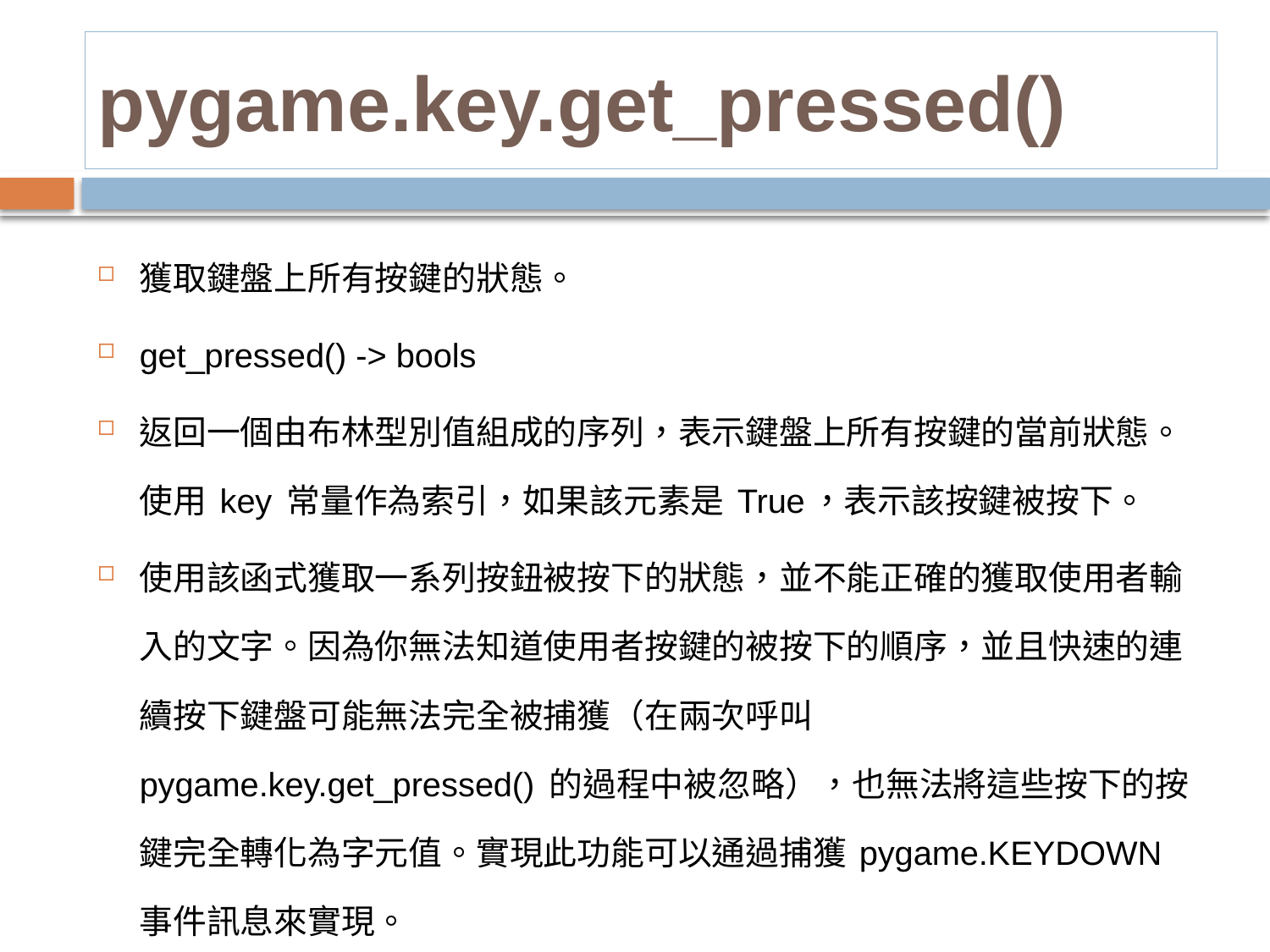

# pygame.key.get_pressed()
獲取鍵盤上所有按鍵的狀態。
get_pressed() -> bools
返回一個由布林型別值組成的序列，表示鍵盤上所有按鍵的當前狀態。使用 key 常量作為索引，如果該元素是 True，表示該按鍵被按下。
使用該函式獲取一系列按鈕被按下的狀態，並不能正確的獲取使用者輸入的文字。因為你無法知道使用者按鍵的被按下的順序，並且快速的連續按下鍵盤可能無法完全被捕獲（在兩次呼叫 pygame.key.get_pressed() 的過程中被忽略），也無法將這些按下的按鍵完全轉化為字元值。實現此功能可以通過捕獲 pygame.KEYDOWN 事件訊息來實現。